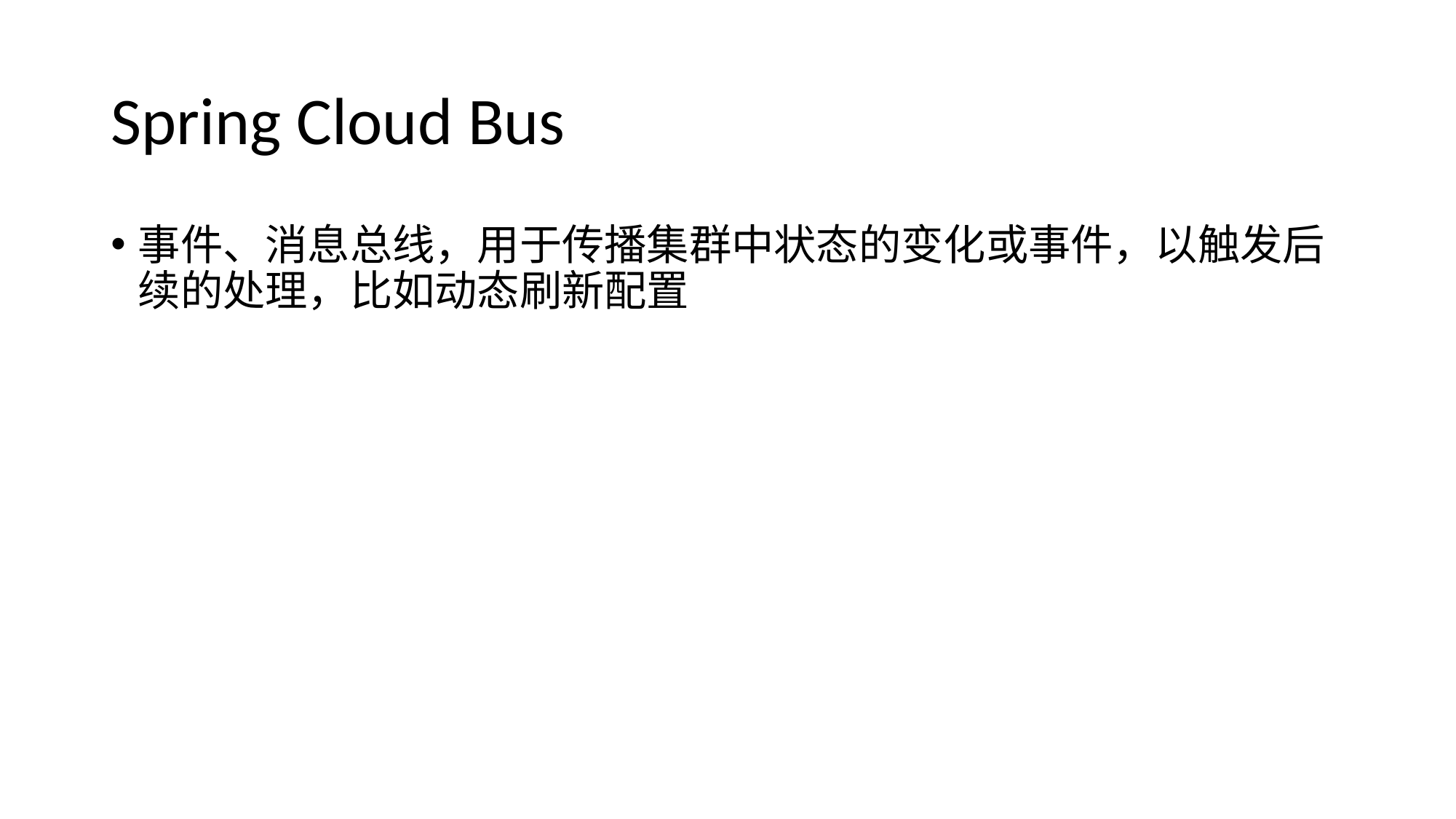

# Spring Cloud Bus
事件、消息总线，用于传播集群中状态的变化或事件，以触发后续的处理，比如动态刷新配置